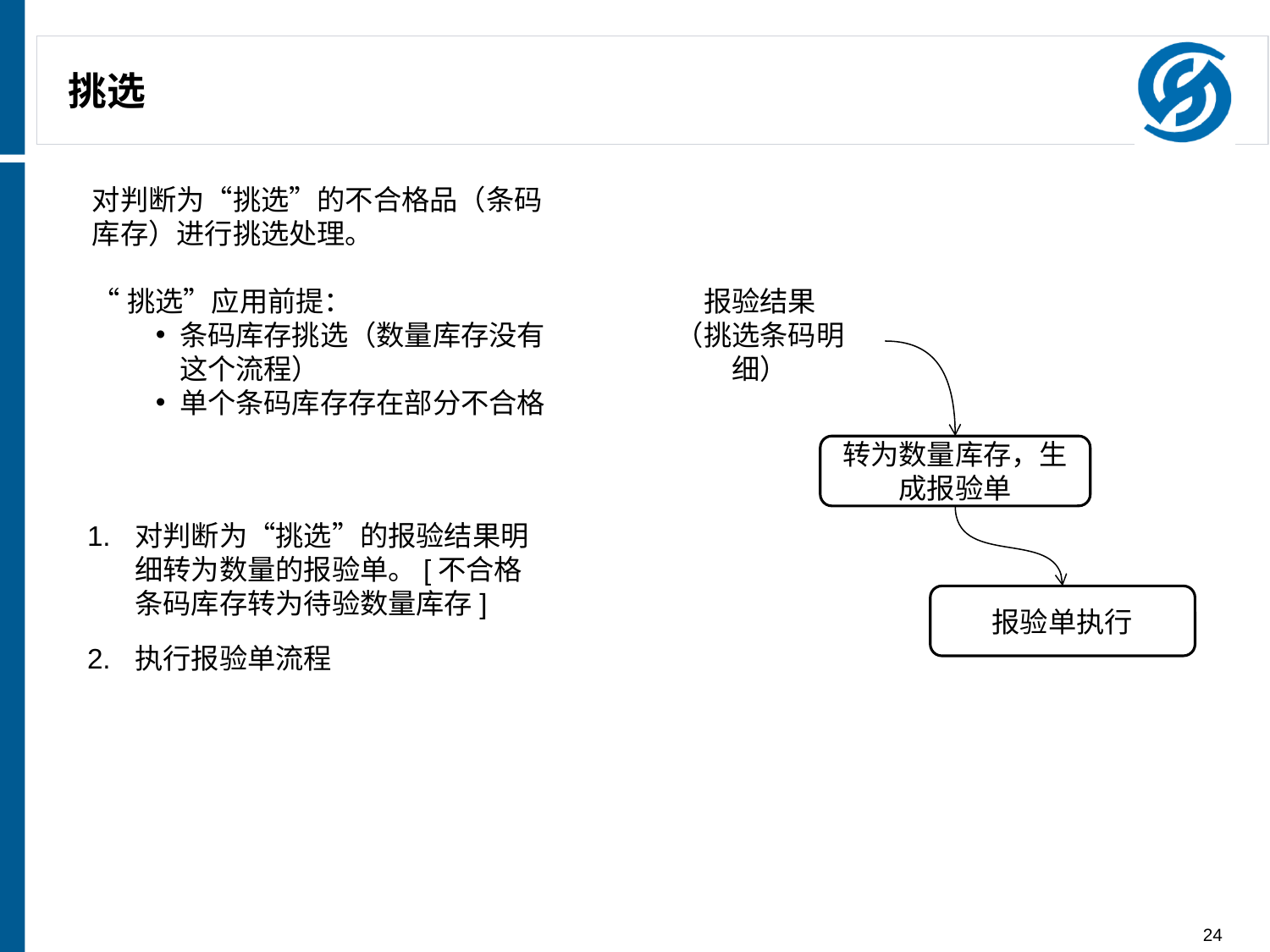

# 挑选
对判断为“挑选”的不合格品（条码库存）进行挑选处理。

“挑选”应用前提：
条码库存挑选（数量库存没有这个流程）
单个条码库存存在部分不合格
报验结果
（挑选条码明细）
转为数量库存，生成报验单
对判断为“挑选”的报验结果明细转为数量的报验单。[不合格条码库存转为待验数量库存]
执行报验单流程
报验单执行
24